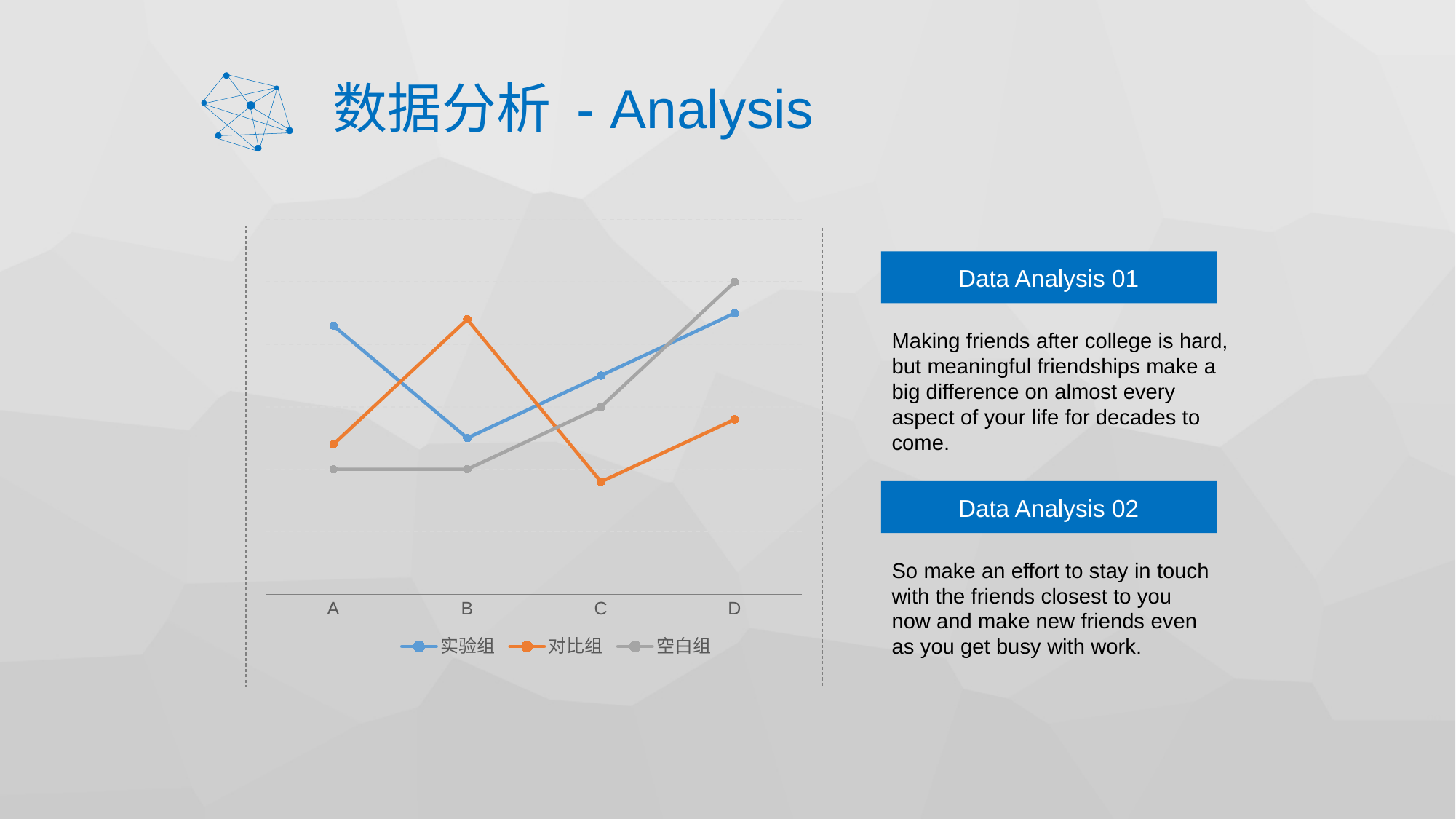

# 数据分析 - Analysis

### Chart

| Category | 实验组 | 对比组 | 空白组 |
|---|---|---|---|
| A | 4.3 | 2.4 | 2.0 |
| B | 2.5 | 4.4 | 2.0 |
| C | 3.5 | 1.8 | 3.0 |
| D | 4.5 | 2.8 | 5.0 |
Data Analysis 01
Making friends after college is hard, but meaningful friendships make a big difference on almost every aspect of your life for decades to come.
Data Analysis 02
So make an effort to stay in touch with the friends closest to you now and make new friends even as you get busy with work.